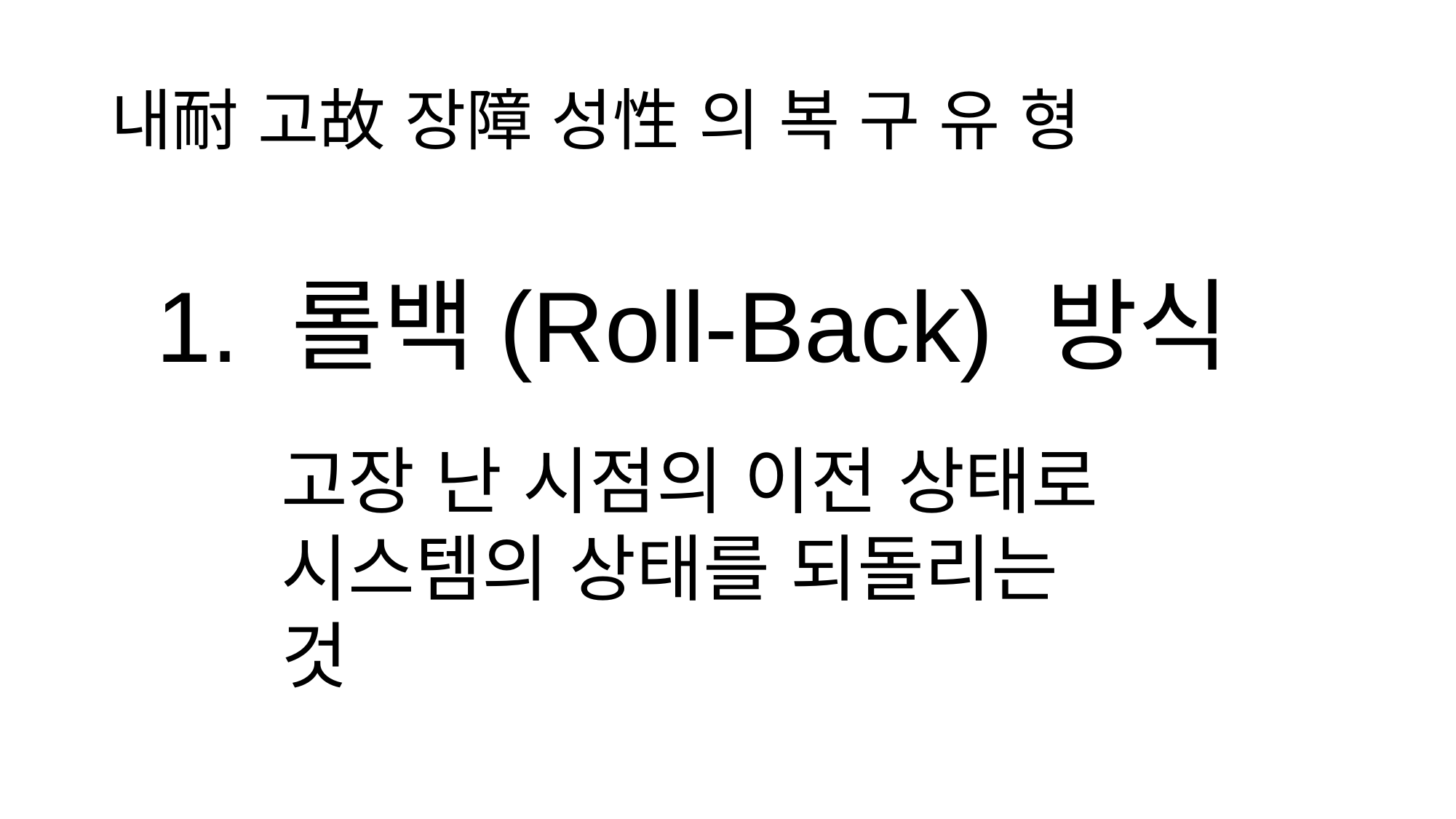

# 내耐 고故 장障 성性 의 복 구 유 형
1. 롤백(Roll-Back) 방식
고장 난 시점의 이전 상태로 시스템의 상태를 되돌리는 것